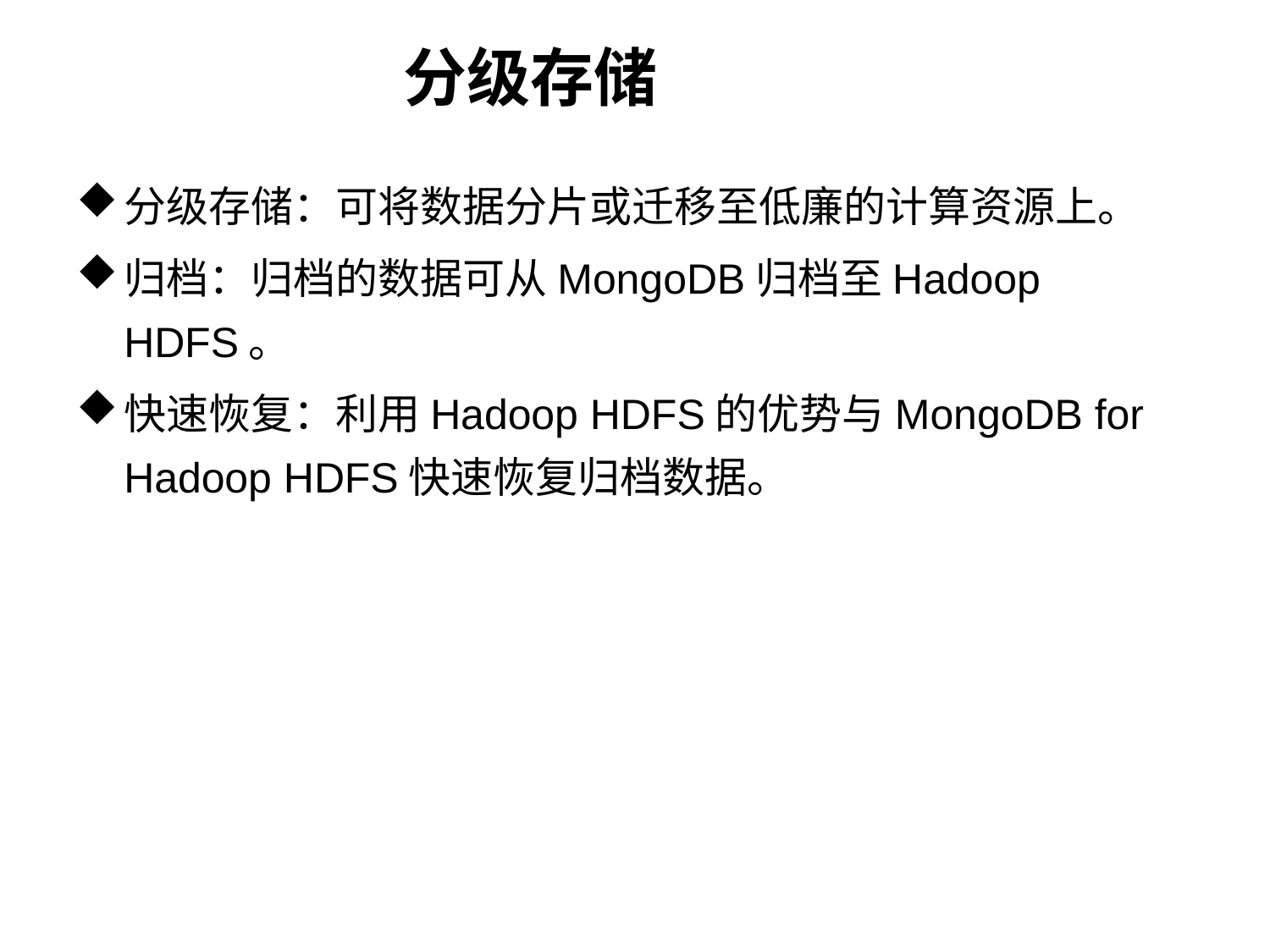

# 分级存储
分级存储：可将数据分片或迁移至低廉的计算资源上。
归档：归档的数据可从MongoDB归档至Hadoop HDFS。
快速恢复：利用Hadoop HDFS的优势与MongoDB for Hadoop HDFS快速恢复归档数据。